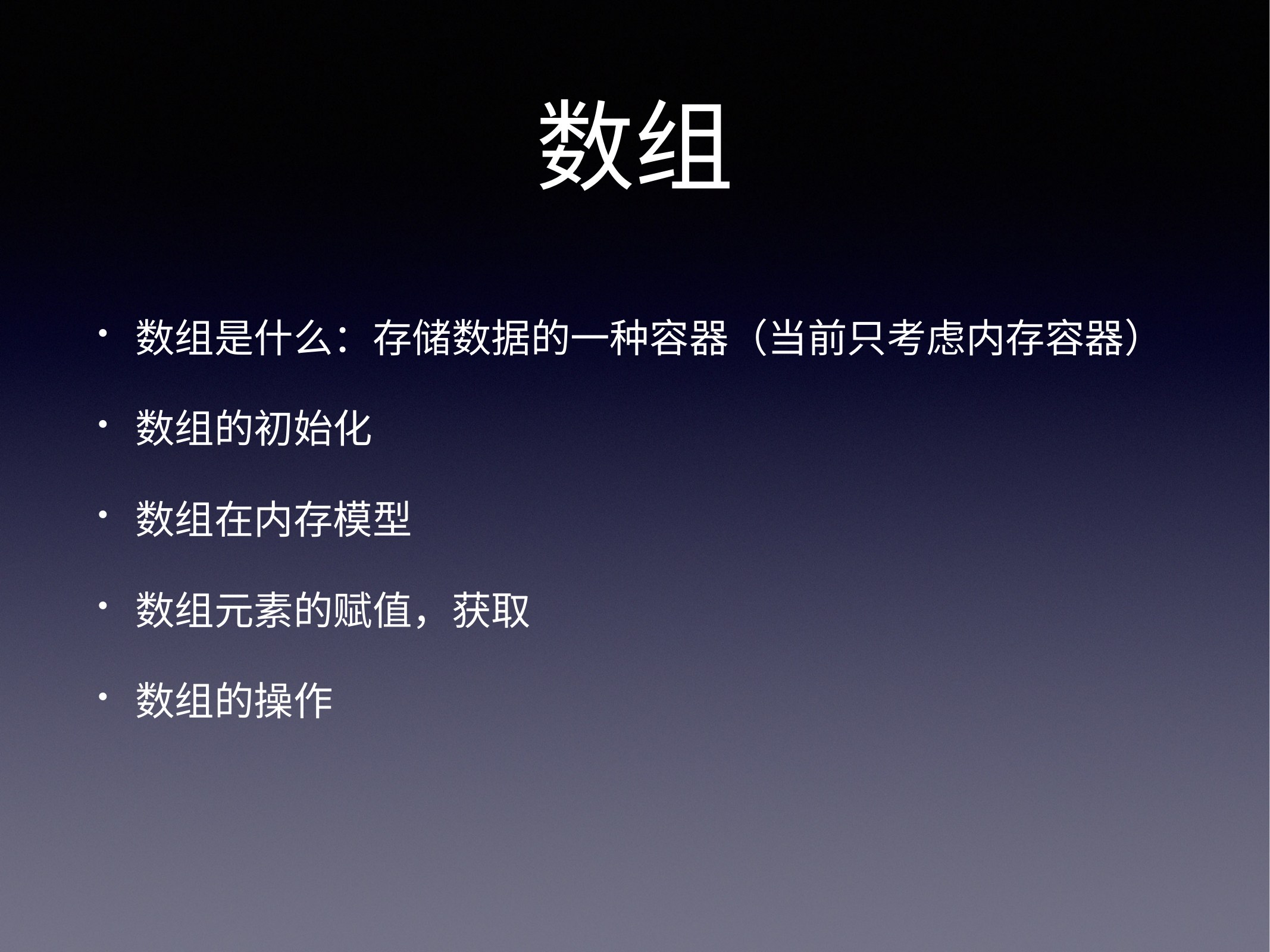

# 数组
数组是什么：存储数据的一种容器（当前只考虑内存容器）
数组的初始化
数组在内存模型
数组元素的赋值，获取
数组的操作